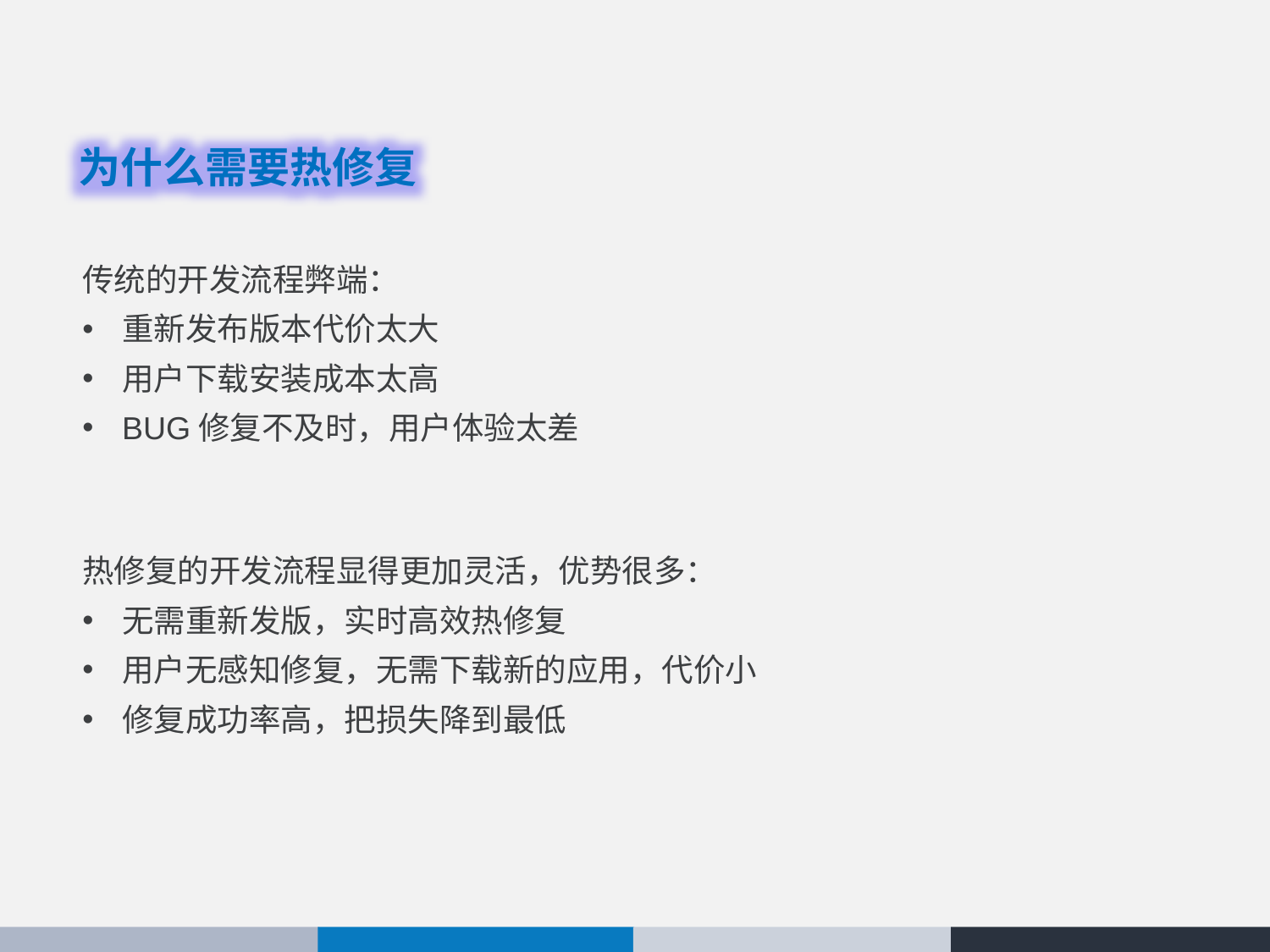

为什么需要热修复
传统的开发流程弊端：
重新发布版本代价太大
用户下载安装成本太高
BUG修复不及时，用户体验太差
热修复的开发流程显得更加灵活，优势很多：
无需重新发版，实时高效热修复
用户无感知修复，无需下载新的应用，代价小
修复成功率高，把损失降到最低